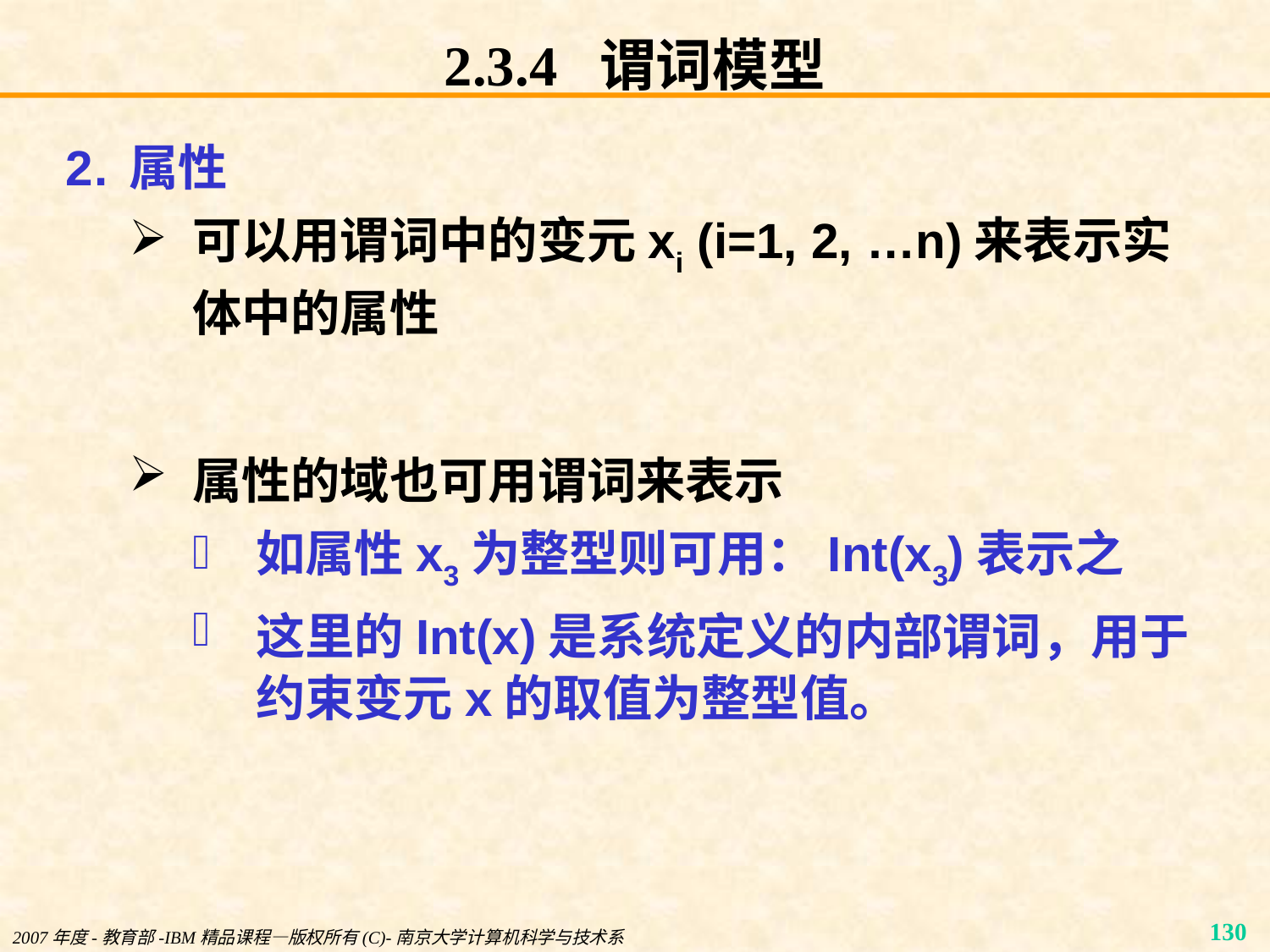

# 2.3.4  谓词模型
属性
可以用谓词中的变元xi (i=1, 2, …n)来表示实体中的属性

属性的域也可用谓词来表示
如属性x3为整型则可用：Int(x3)表示之
这里的Int(x)是系统定义的内部谓词，用于约束变元x的取值为整型值。
130
2007年度-教育部-IBM精品课程—版权所有(C)-南京大学计算机科学与技术系